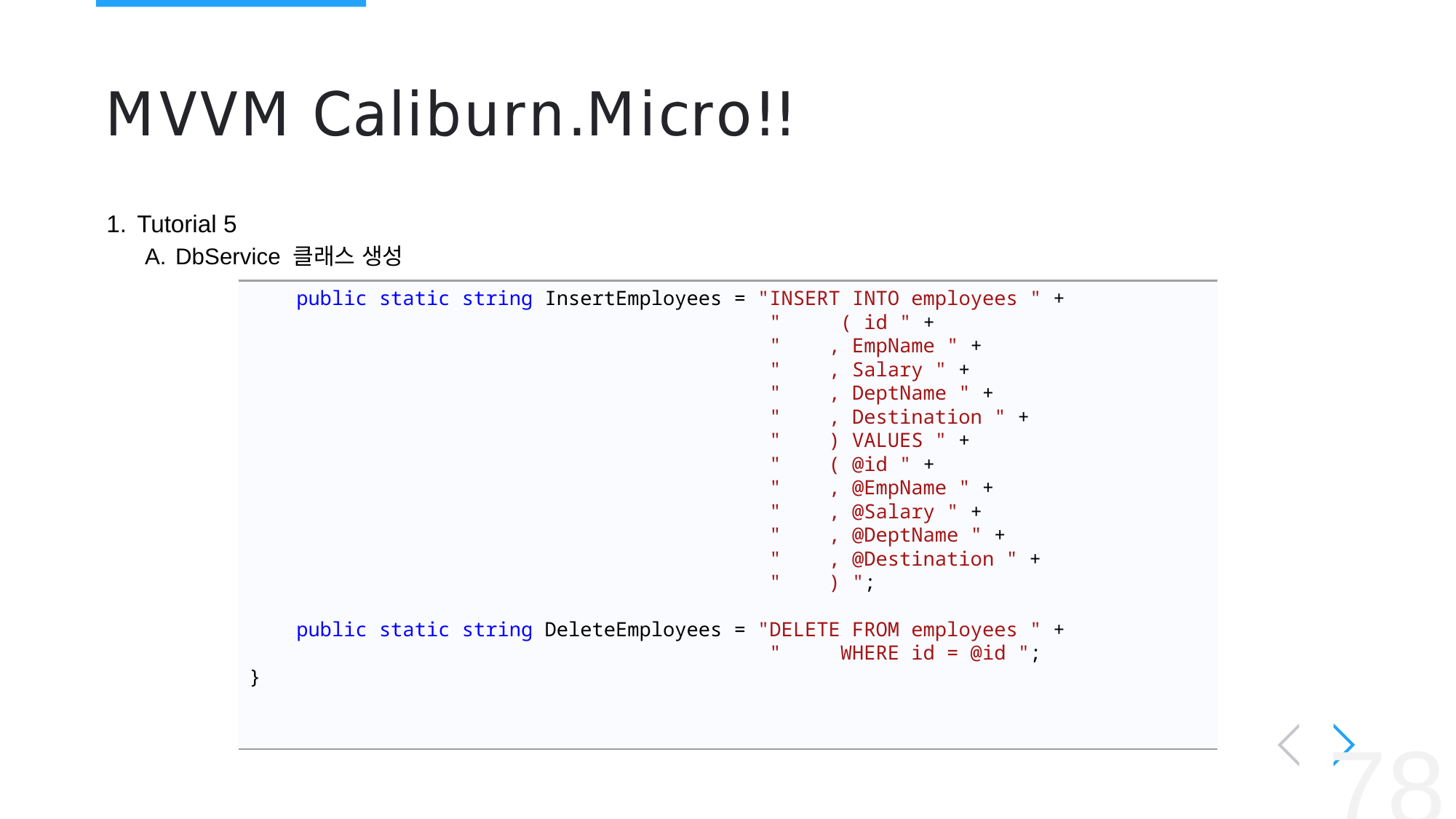

# MVVM Caliburn.Micro!!
Tutorial 5
DbService 클래스 생성

    public static string InsertEmployees = "INSERT INTO employees " +
                                            "     ( id " +
                                            "    , EmpName " +
                                            "    , Salary " +
                                            "    , DeptName " +
                                            "    , Destination " +
                                            "    ) VALUES " +
                                            "    ( @id " +
                                            "    , @EmpName " +
                                            "    , @Salary " +
                                            "    , @DeptName " +
                                            "    , @Destination " +
                                            "    ) ";

    public static string DeleteEmployees = "DELETE FROM employees " +
                                            "     WHERE id = @id ";
}
78